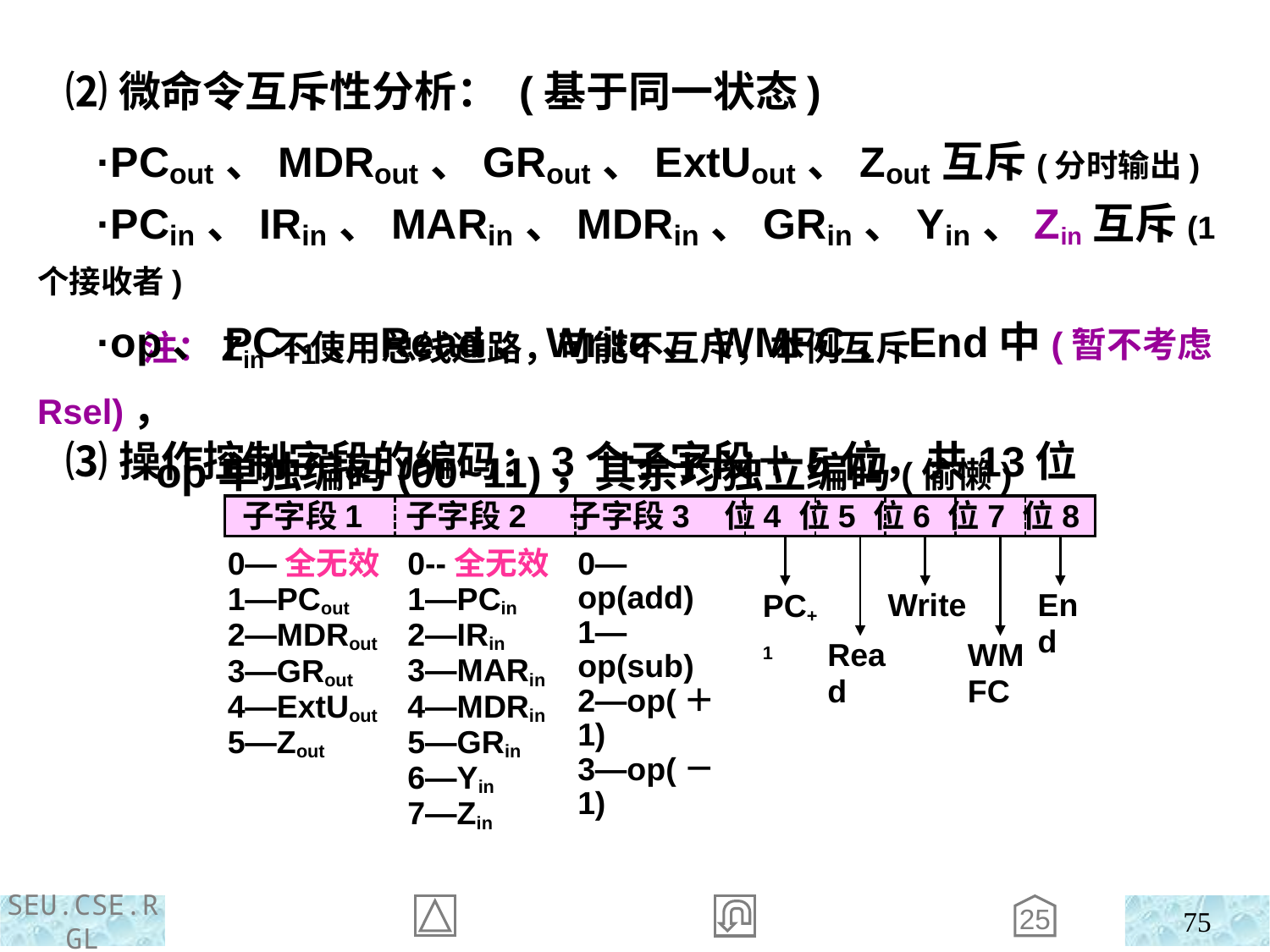

⑵微命令互斥性分析： (基于同一状态)
     ·PCout、MDRout、GRout、ExtUout、Zout互斥(分时输出)
     ·PCin、IRin、MARin、MDRin、GRin、Yin、Zin互斥(1个接收者)
            注：Zin不使用总线通路，可能不互斥，本例互斥
     ·op、PC+1、Read、Write、WMFC、End中(暂不考虑Rsel)，
          op单独编码(00~11)，其余均独立编码(偷懒)
   ⑶操作控制字段的编码：3个子字段＋5位，共13位
 子字段1    子字段2    子字段3   位4  位5  位6  位7  位8
0--全无效
1—PCin
2—IRin
3—MARin
4—MDRin
5—GRin
6—Yin
7—Zin
0—op(add)
1—op(sub)
2—op(＋1)
3—op(－1)
0—全无效
1—PCout
2—MDRout
3—GRout
4—ExtUout
5—Zout
End
PC+1
Write
Read
WMFC
25

75